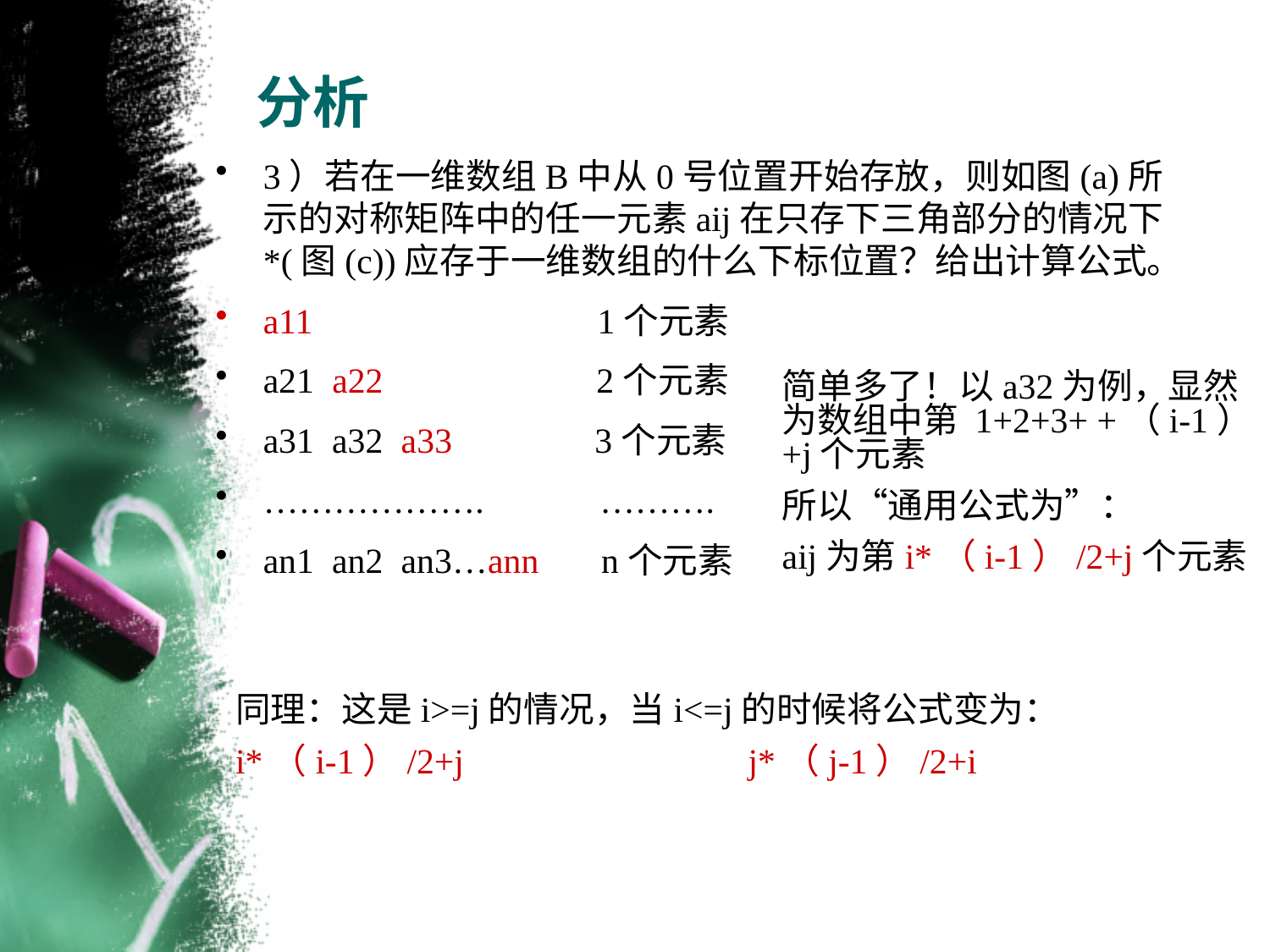

# 分析
3）若在一维数组B中从0号位置开始存放，则如图(a)所示的对称矩阵中的任一元素aij在只存下三角部分的情况下*(图(c))应存于一维数组的什么下标位置？给出计算公式。
a11                                1个元素
a21  a22                        2个元素
a31  a32  a33                3个元素
……………….             ……….
an1  an2  an3…ann       n个元素

简单多了！以a32为例，显然为数组中第 1+2+3+ +（i-1）+j个元素
所以“通用公式为”：
aij为第i*（i-1）/2+j个元素
同理：这是i>=j的情况，当i<=j的时候将公式变为：
i*（i-1）/2+j                                j*（j-1）/2+i